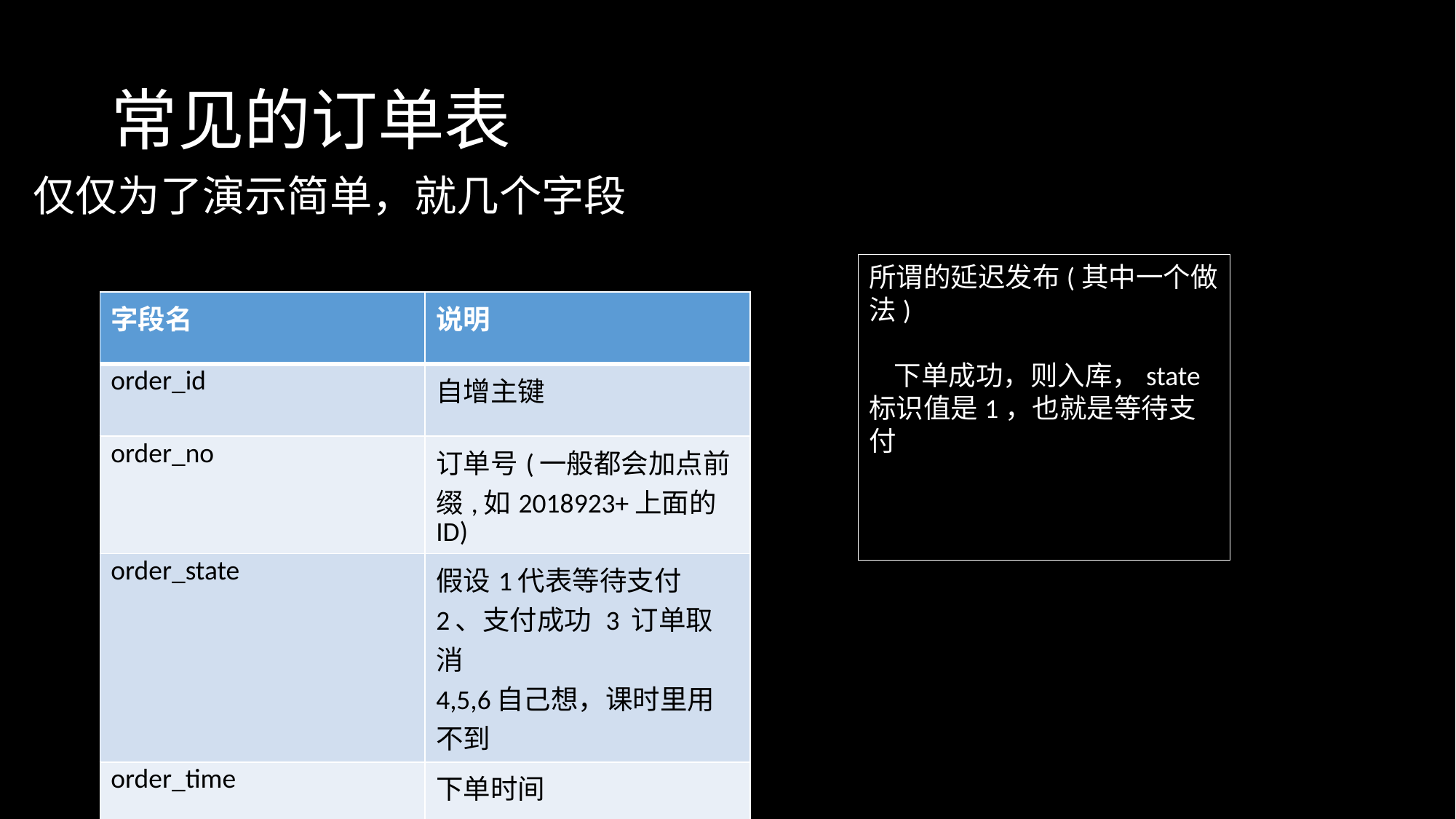

# 常见的订单表
仅仅为了演示简单，就几个字段
所谓的延迟发布(其中一个做法)

   下单成功，则入库，state标识值是1，也就是等待支付

| 字段名 | 说明 |
| --- | --- |
| order\_id | 自增主键 |
| order\_no | 订单号(一般都会加点前缀,如2018923+上面的ID) |
| order\_state | 假设1代表等待支付 2、支付成功 3 订单取消 4,5,6自己想，课时里用不到 |
| order\_time | 下单时间 |